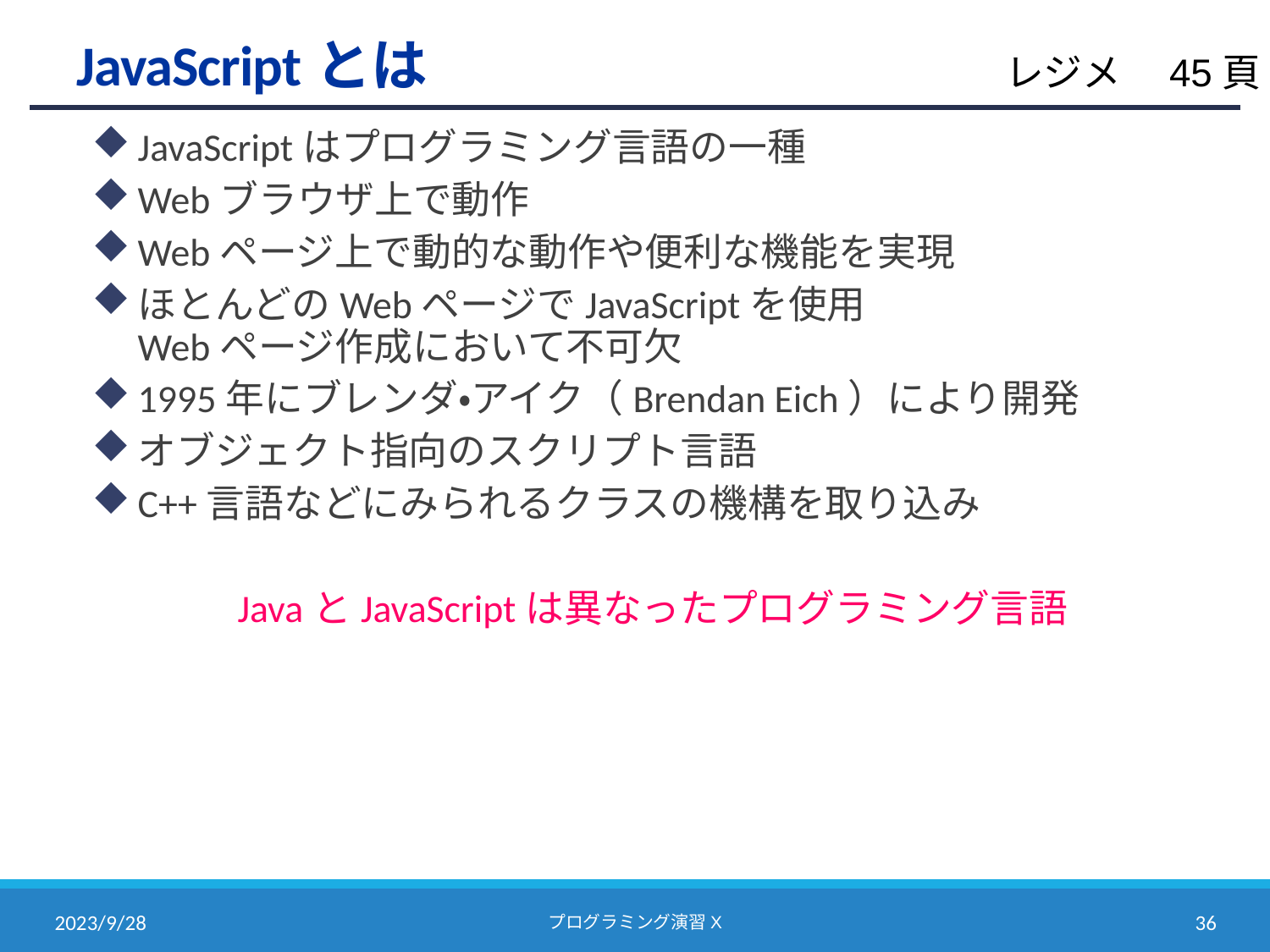

# JavaScriptとは
レジメ　45頁
JavaScriptはプログラミング言語の一種
Webブラウザ上で動作
Webページ上で動的な動作や便利な機能を実現
ほとんどのWebページでJavaScriptを使用
Webページ作成において不可欠
1995年にブレンダ・アイク（Brendan Eich）により開発
オブジェクト指向のスクリプト言語
C++言語などにみられるクラスの機構を取り込み

JavaとJavaScriptは異なったプログラミング言語
2023/9/28
プログラミング演習X
36